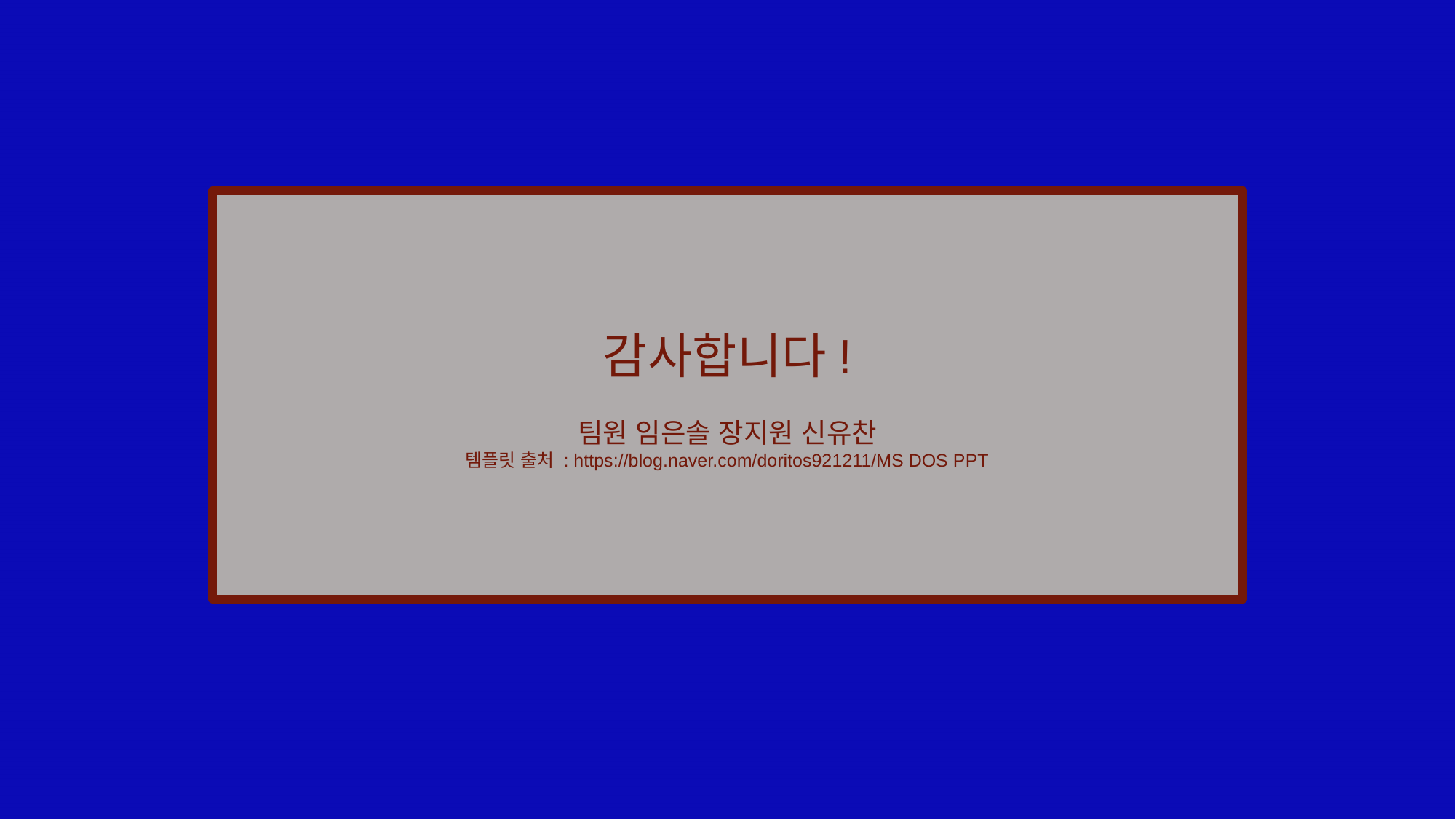

감사합니다!

팀원 임은솔 장지원 신유찬
템플릿 출처 : https://blog.naver.com/doritos921211/MS DOS PPT